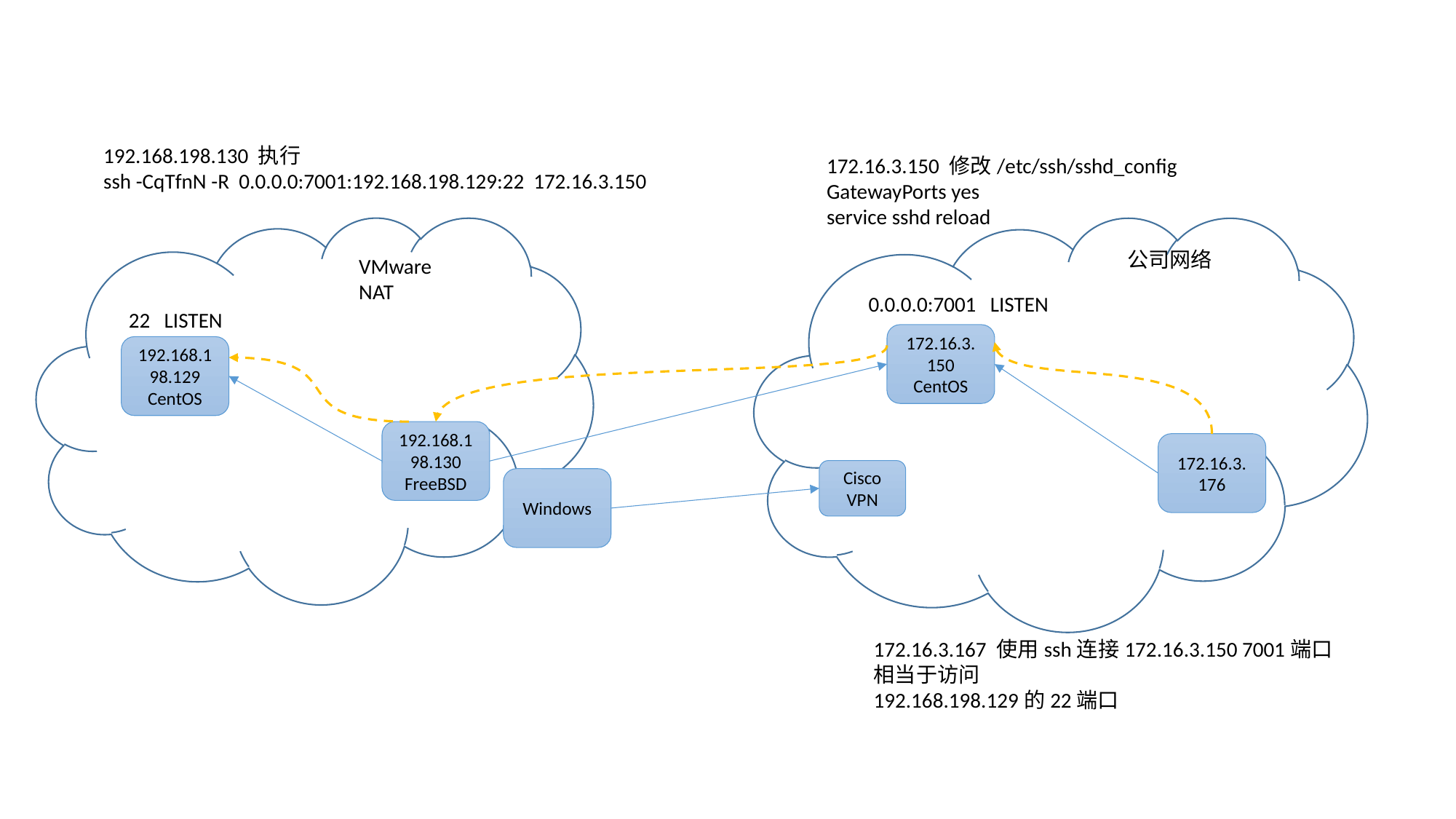

192.168.198.130 执行
ssh -CqTfnN -R  0.0.0.0:7001:192.168.198.129:22  172.16.3.150
172.16.3.150 修改/etc/ssh/sshd_config
GatewayPorts yes
service sshd reload

公司网络
VMware
NAT
0.0.0.0:7001   LISTEN
22   LISTEN
172.16.3.150
CentOS
192.168.198.129
CentOS
192.168.198.130
FreeBSD
172.16.3.176
Cisco
VPN
Windows
172.16.3.167 使用ssh连接172.16.3.150 7001端口
相当于访问
192.168.198.129的22端口